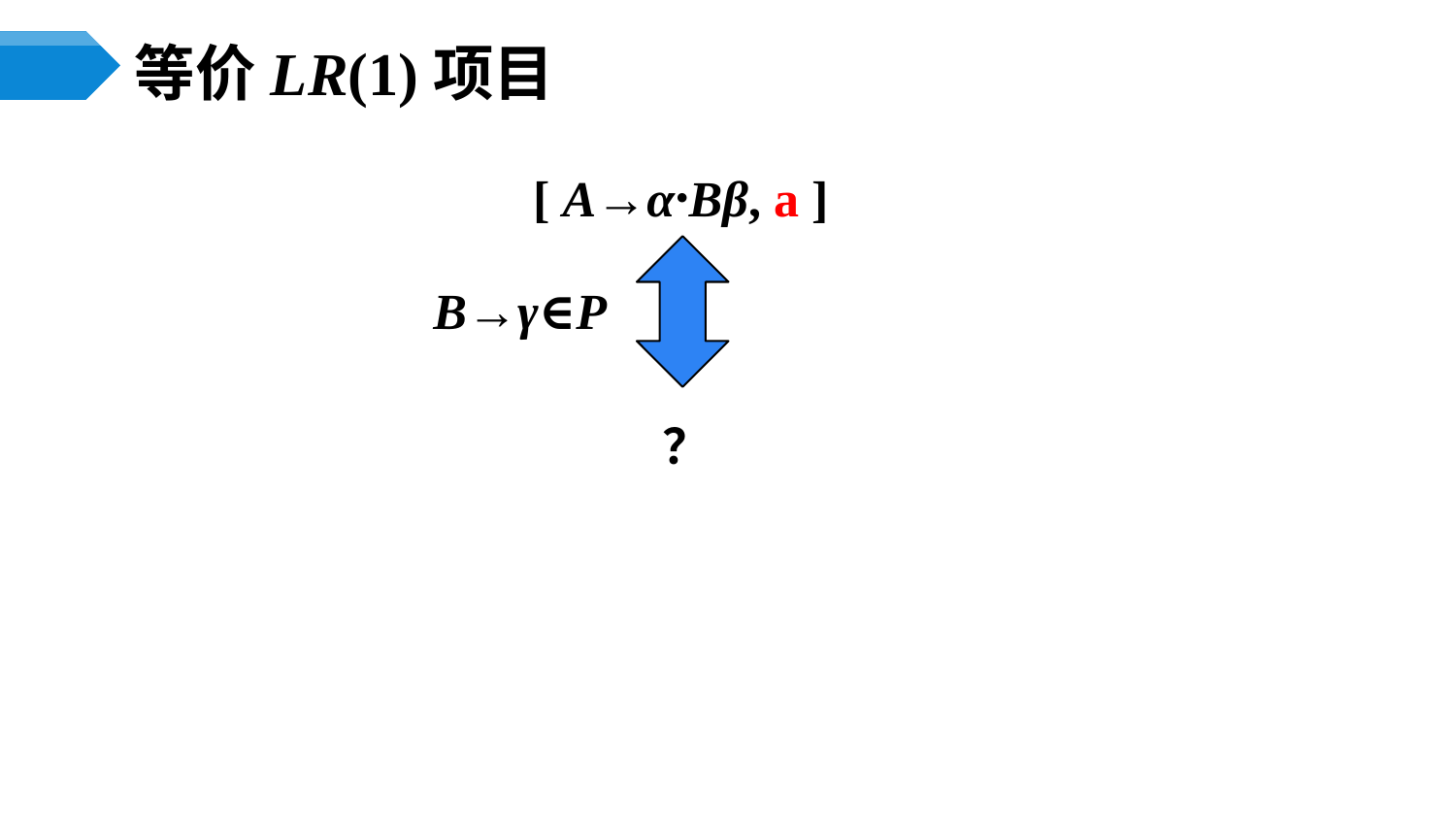

# 等价LR(1)项目
[ A→α·Bβ, a ]

B→γ∈P
？